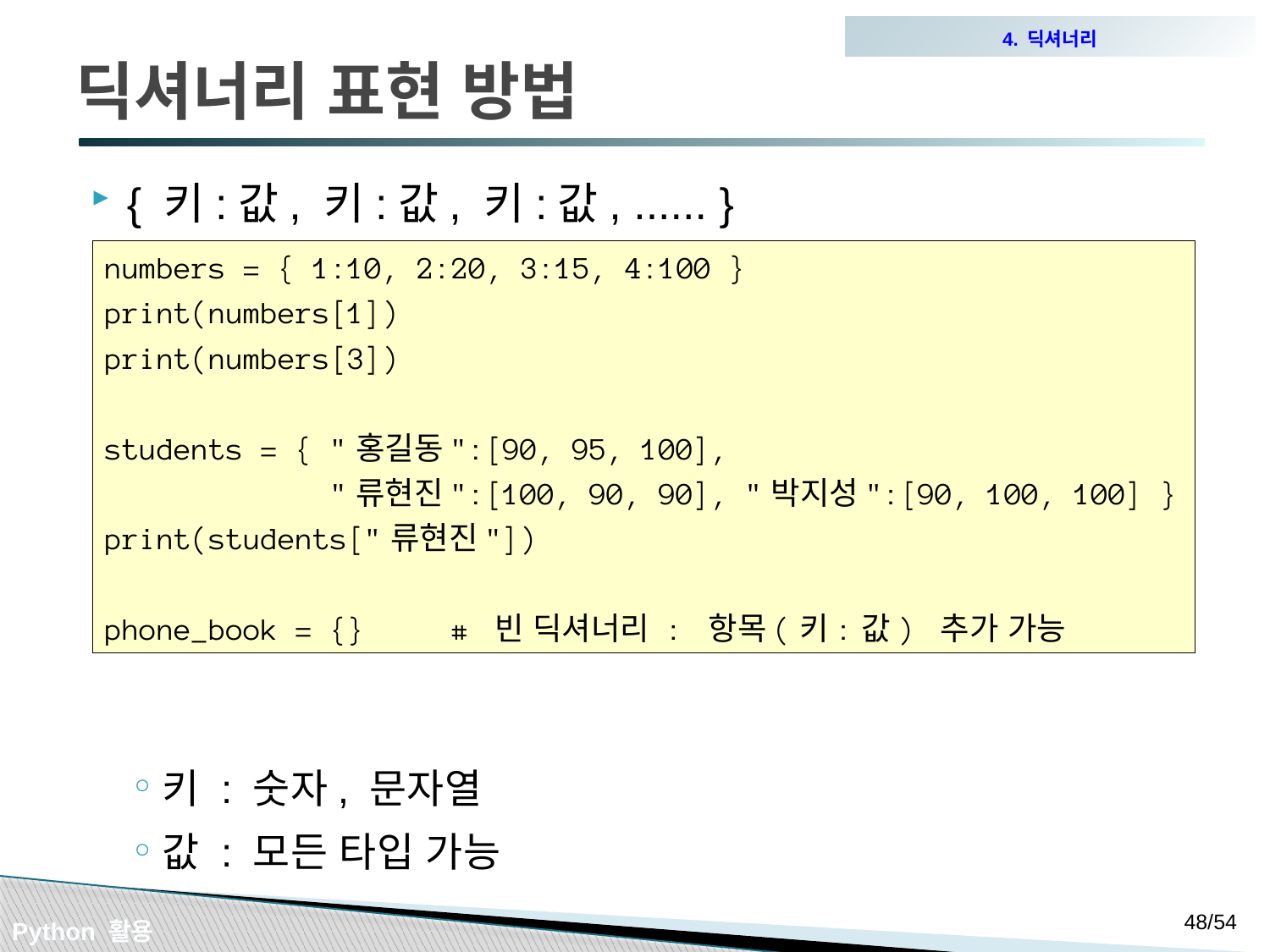

4. 딕셔너리
# 딕셔너리 표현 방법
{ 키:값, 키:값, 키:값, ...... }

키 : 숫자, 문자열
값 : 모든 타입 가능
numbers = { 1:10, 2:20, 3:15, 4:100 }
print(numbers[1])
print(numbers[3])

students = { "홍길동":[90, 95, 100],
             "류현진":[100, 90, 90], "박지성":[90, 100, 100] }
print(students["류현진"])

phone_book = {}     # 빈 딕셔너리 : 항목(키:값) 추가 가능
48